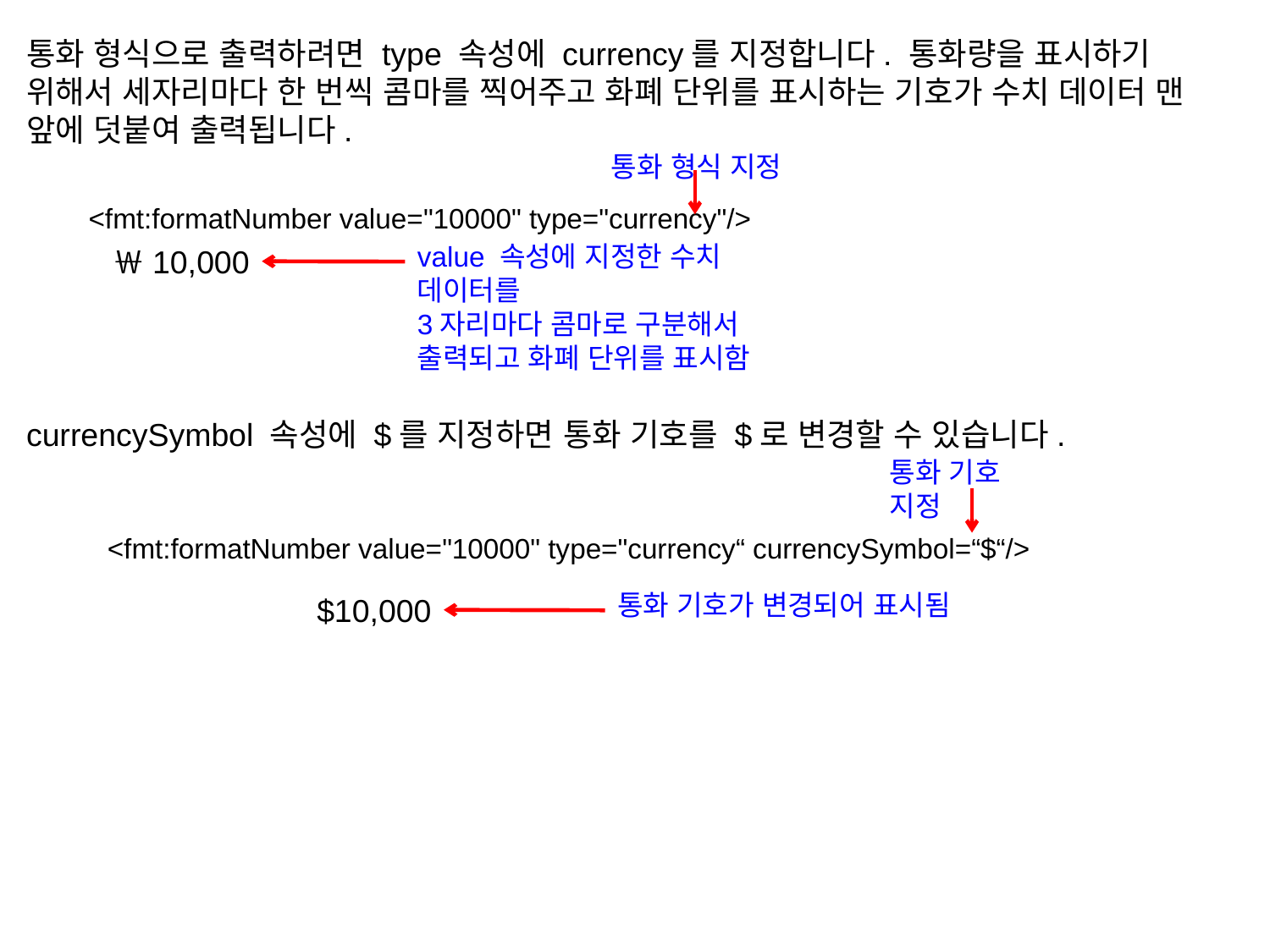

통화 형식으로 출력하려면 type 속성에 currency를 지정합니다. 통화량을 표시하기 위해서 세자리마다 한 번씩 콤마를 찍어주고 화폐 단위를 표시하는 기호가 수치 데이터 맨 앞에 덧붙여 출력됩니다.

currencySymbol 속성에 $를 지정하면 통화 기호를 $로 변경할 수 있습니다.

통화 형식 지정
<fmt:formatNumber value="10000" type="currency"/>

value 속성에 지정한 수치 데이터를
3자리마다 콤마로 구분해서 출력되고 화폐 단위를 표시함
￦10,000
통화 기호 지정
<fmt:formatNumber value="10000" type="currency“ currencySymbol=“$“/>

통화 기호가 변경되어 표시됨
$10,000